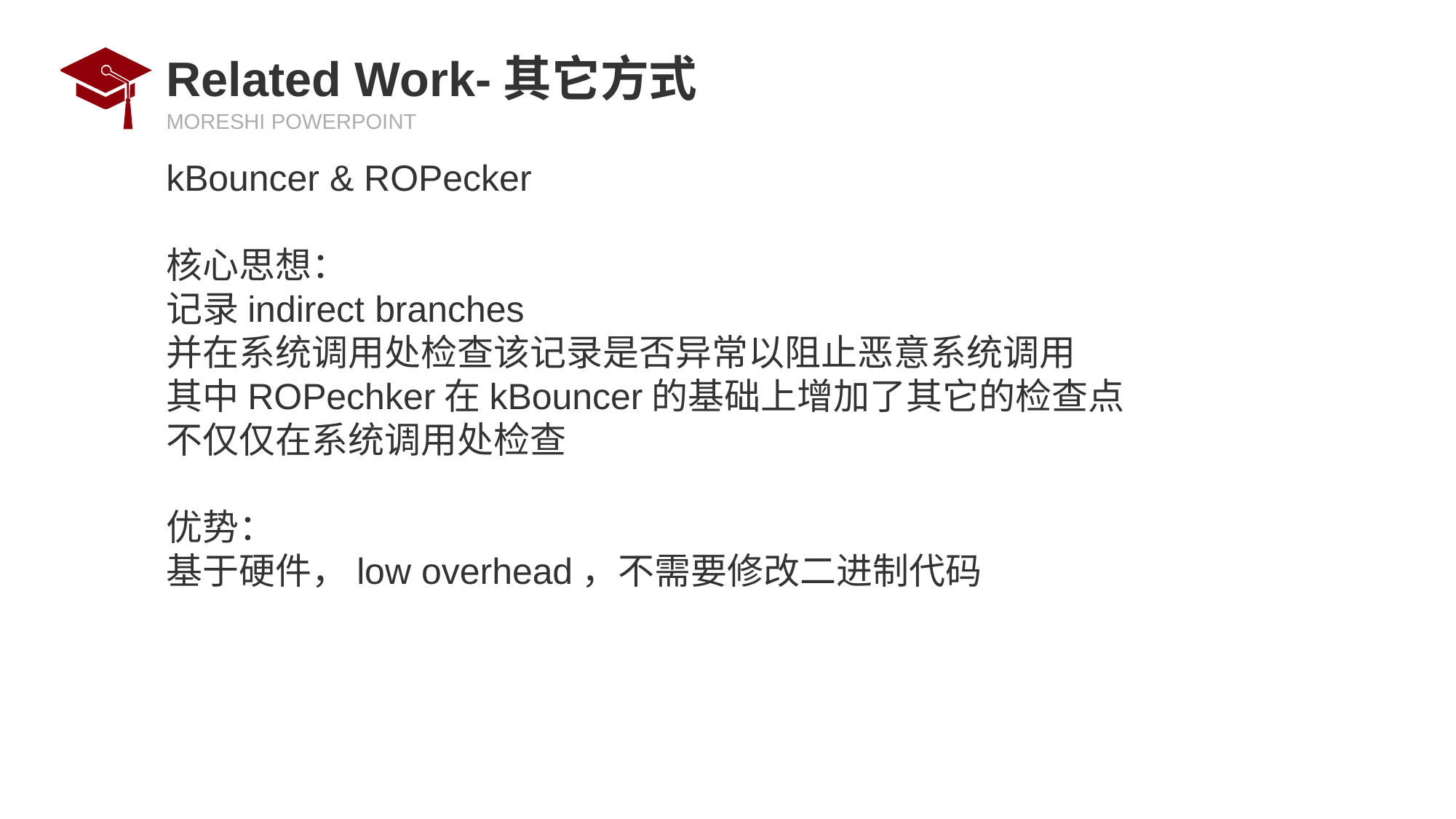

# Related Work-其它方式
kBouncer & ROPecker

核心思想：
记录indirect branches
并在系统调用处检查该记录是否异常以阻止恶意系统调用
其中ROPechker在kBouncer的基础上增加了其它的检查点
不仅仅在系统调用处检查

优势：
基于硬件，low overhead，不需要修改二进制代码